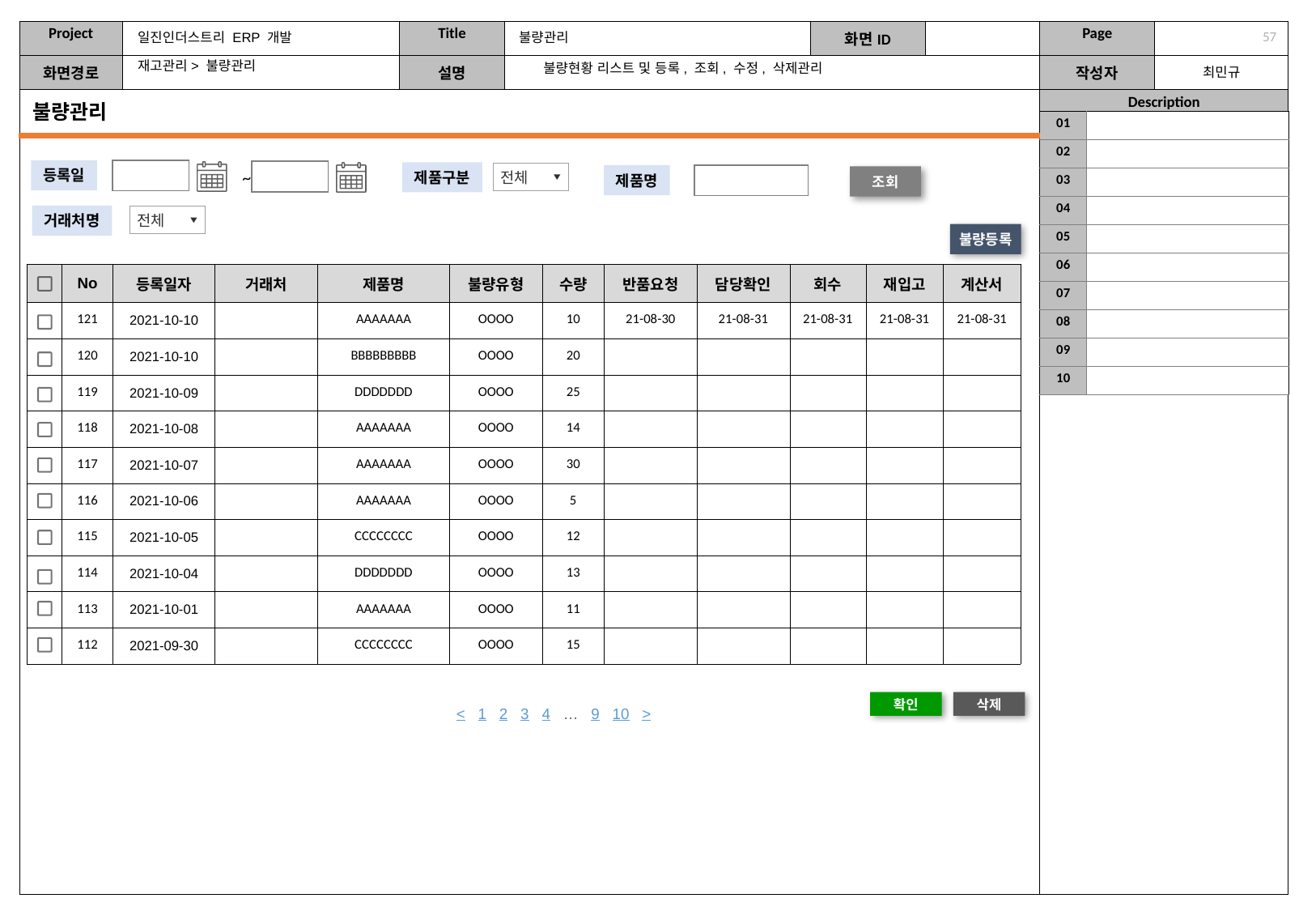

일진인더스트리 ERP 개발

불량관리
57
재고관리> 불량관리
불량현황 리스트 및 등록, 조회, 수정, 삭제관리
불량관리
| 01 |  |
| --- | --- |
| 02 |  |
| 03 |  |
| 04 |  |
| 05 |  |
| 06 |  |
| 07 |  |
| 08 |  |
| 09 |  |
| 10 |  |
등록일

~

제품구분
전체

제품명

조회
거래처명
전체

불량등록
|  | No | 등록일자 | 거래처 | 제품명 | 불량유형 | 수량 | 반품요청 | 담당확인 | 회수 | 재입고 | 계산서 |
| --- | --- | --- | --- | --- | --- | --- | --- | --- | --- | --- | --- |
|  | 121 | 2021-10-10 |  | AAAAAAA | OOOO | 10 | 21-08-30 | 21-08-31 | 21-08-31 | 21-08-31 | 21-08-31 |
|  | 120 | 2021-10-10 |  | BBBBBBBBB | OOOO | 20 |  |  |  |  |  |
|  | 119 | 2021-10-09 |  | DDDDDDD | OOOO | 25 |  |  |  |  |  |
|  | 118 | 2021-10-08 |  | AAAAAAA | OOOO | 14 |  |  |  |  |  |
|  | 117 | 2021-10-07 |  | AAAAAAA | OOOO | 30 |  |  |  |  |  |
|  | 116 | 2021-10-06 |  | AAAAAAA | OOOO | 5 |  |  |  |  |  |
|  | 115 | 2021-10-05 |  | CCCCCCCC | OOOO | 12 |  |  |  |  |  |
|  | 114 | 2021-10-04 |  | DDDDDDD | OOOO | 13 |  |  |  |  |  |
|  | 113 | 2021-10-01 |  | AAAAAAA | OOOO | 11 |  |  |  |  |  |
|  | 112 | 2021-09-30 |  | CCCCCCCC | OOOO | 15 |  |  |  |  |  |

확인
삭제
<   1   2   3   4   …   9   10   >